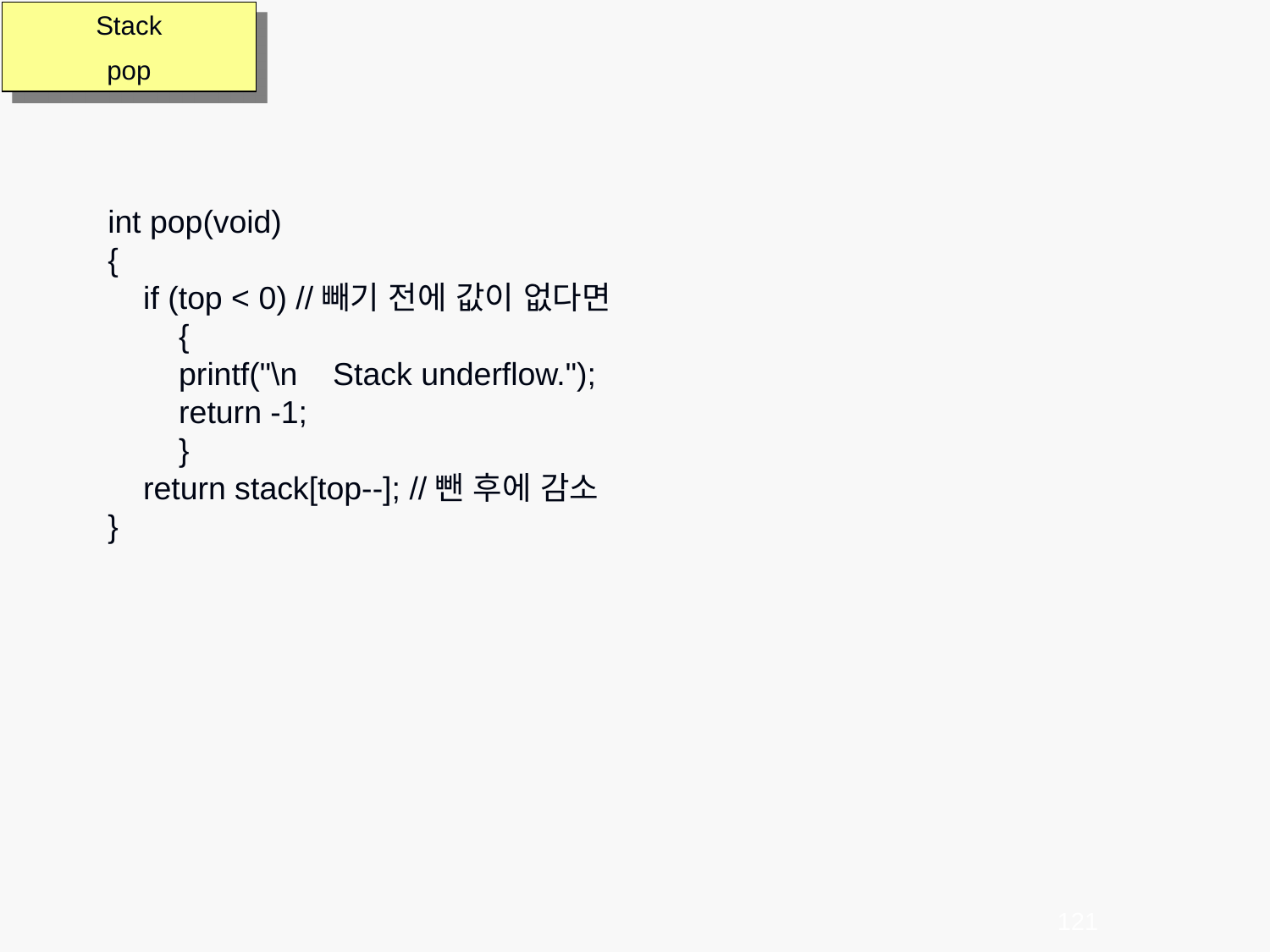

Stack
pop
int pop(void)
{
    if (top < 0) //빼기 전에 값이 없다면
        {
        printf("\n    Stack underflow.");
        return -1;
        }
    return stack[top--]; //뺀 후에 감소
}

121